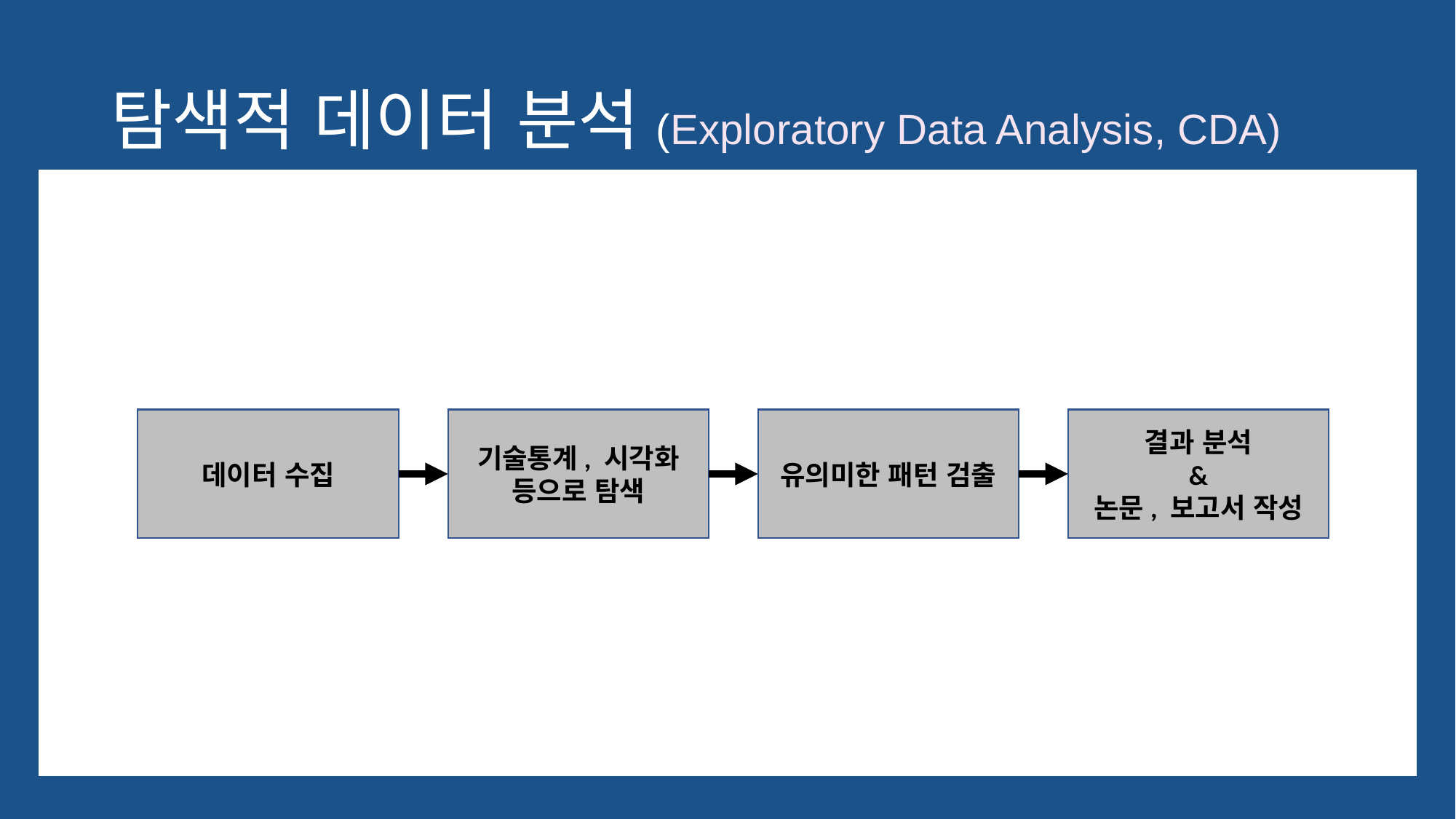

# 탐색적 데이터 분석(Exploratory Data Analysis, CDA)

결과 분석
&
논문, 보고서 작성
유의미한 패턴 검출
기술통계, 시각화 등으로 탐색
데이터 수집